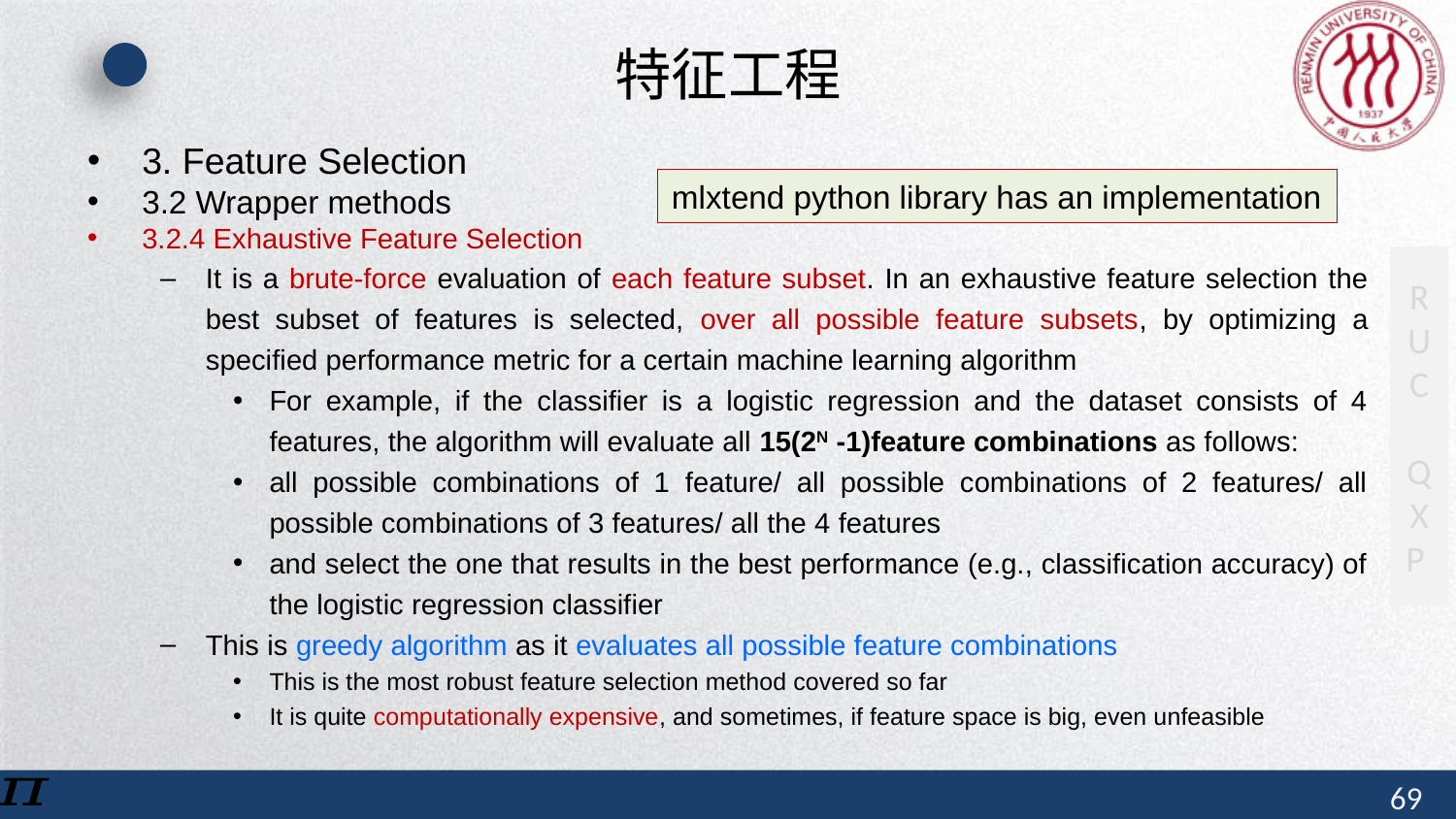

# 特征工程
3. Feature Selection
3.2 Wrapper methods
3.2.4 Exhaustive Feature Selection
It is a brute-force evaluation of each feature subset. In an exhaustive feature selection the best subset of features is selected, over all possible feature subsets, by optimizing a specified performance metric for a certain machine learning algorithm
For example, if the classifier is a logistic regression and the dataset consists of 4 features, the algorithm will evaluate all 15(2N -1)feature combinations as follows:
all possible combinations of 1 feature/ all possible combinations of 2 features/ all possible combinations of 3 features/ all the 4 features
and select the one that results in the best performance (e.g., classification accuracy) of the logistic regression classifier
This is greedy algorithm as it evaluates all possible feature combinations
This is the most robust feature selection method covered so far
It is quite computationally expensive, and sometimes, if feature space is big, even unfeasible
mlxtend python library has an implementation